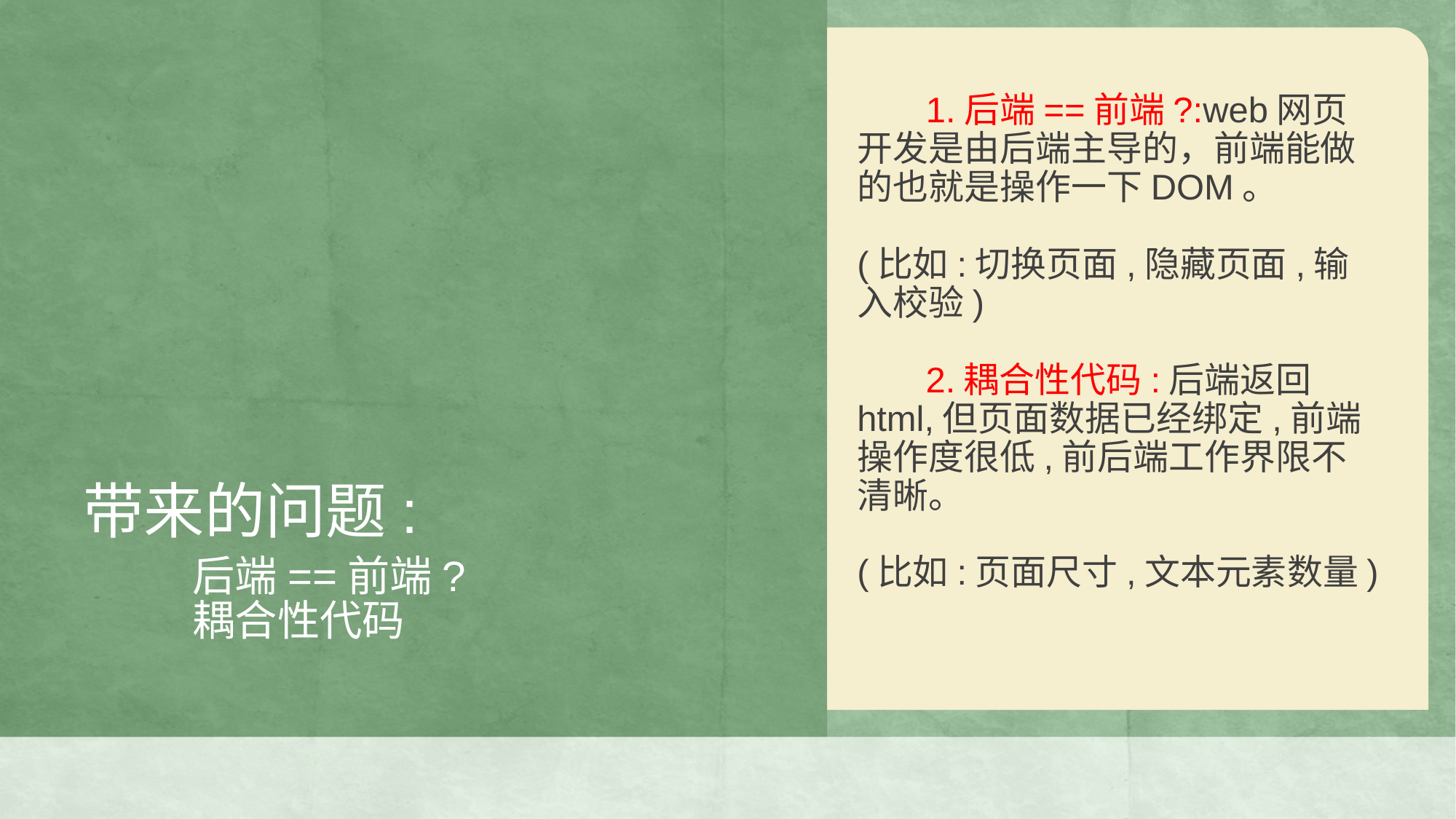

1.后端==前端?:web网页开发是由后端主导的，前端能做的也就是操作一下DOM。

(比如:切换页面,隐藏页面,输入校验)

       2.耦合性代码:后端返回html,但页面数据已经绑定,前端操作度很低,前后端工作界限不清晰。

(比如:页面尺寸,文本元素数量)

# 带来的问题: 后端==前端? 耦合性代码